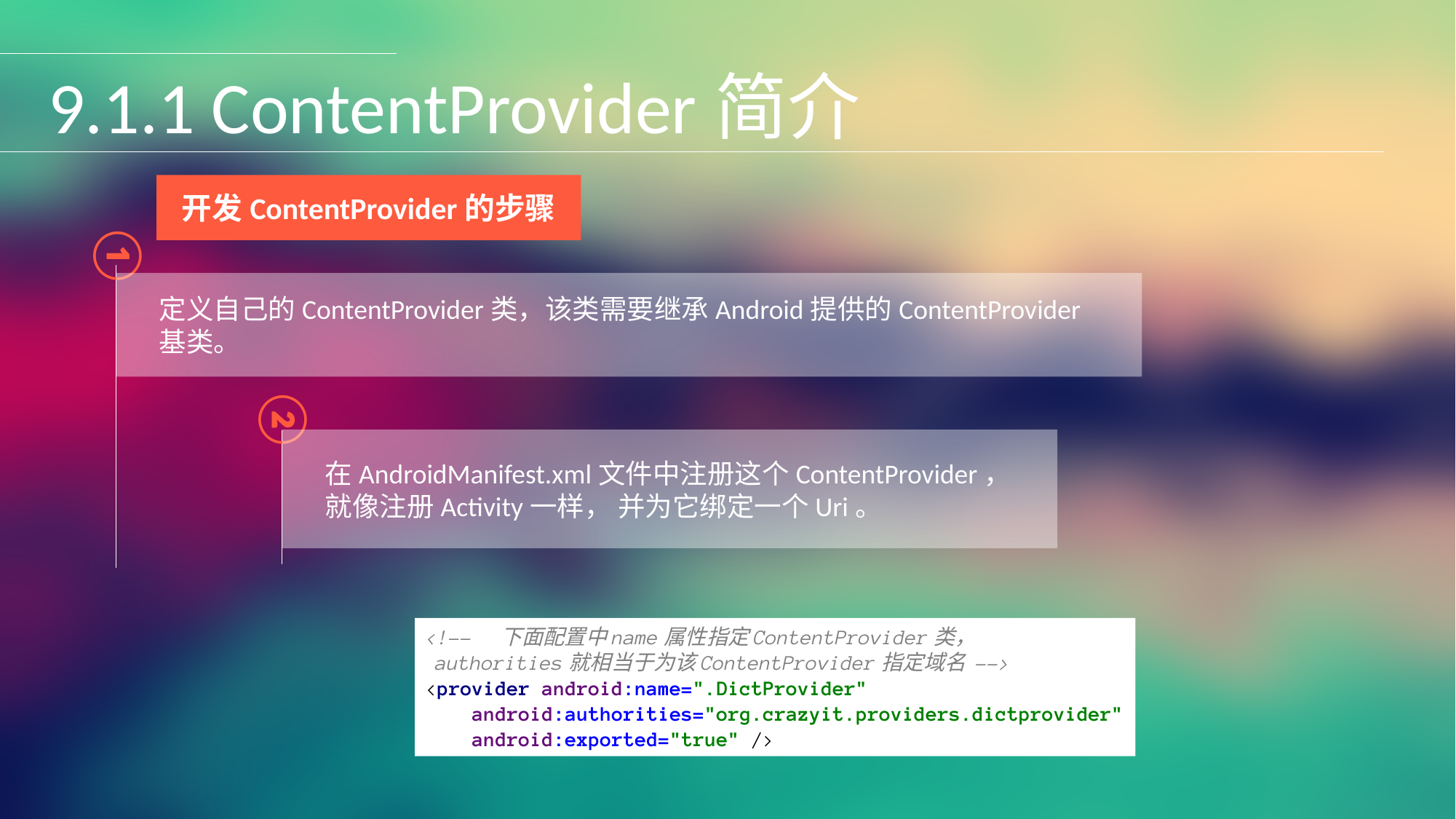

9.1.1 ContentProvider简介
开发ContentProvider的步骤
①
②
定义自己的ContentProvider类，该类需要继承Android提供的ContentProvider基类。
在AndroidManifest.xml文件中注册这个ContentProvider，就像注册Activity一样， 并为它绑定一个Uri。
<!--  下面配置中name属性指定ContentProvider类，
 authorities就相当于为该ContentProvider指定域名 -->
<provider android:name=".DictProvider"
    android:authorities="org.crazyit.providers.dictprovider"
    android:exported="true" />